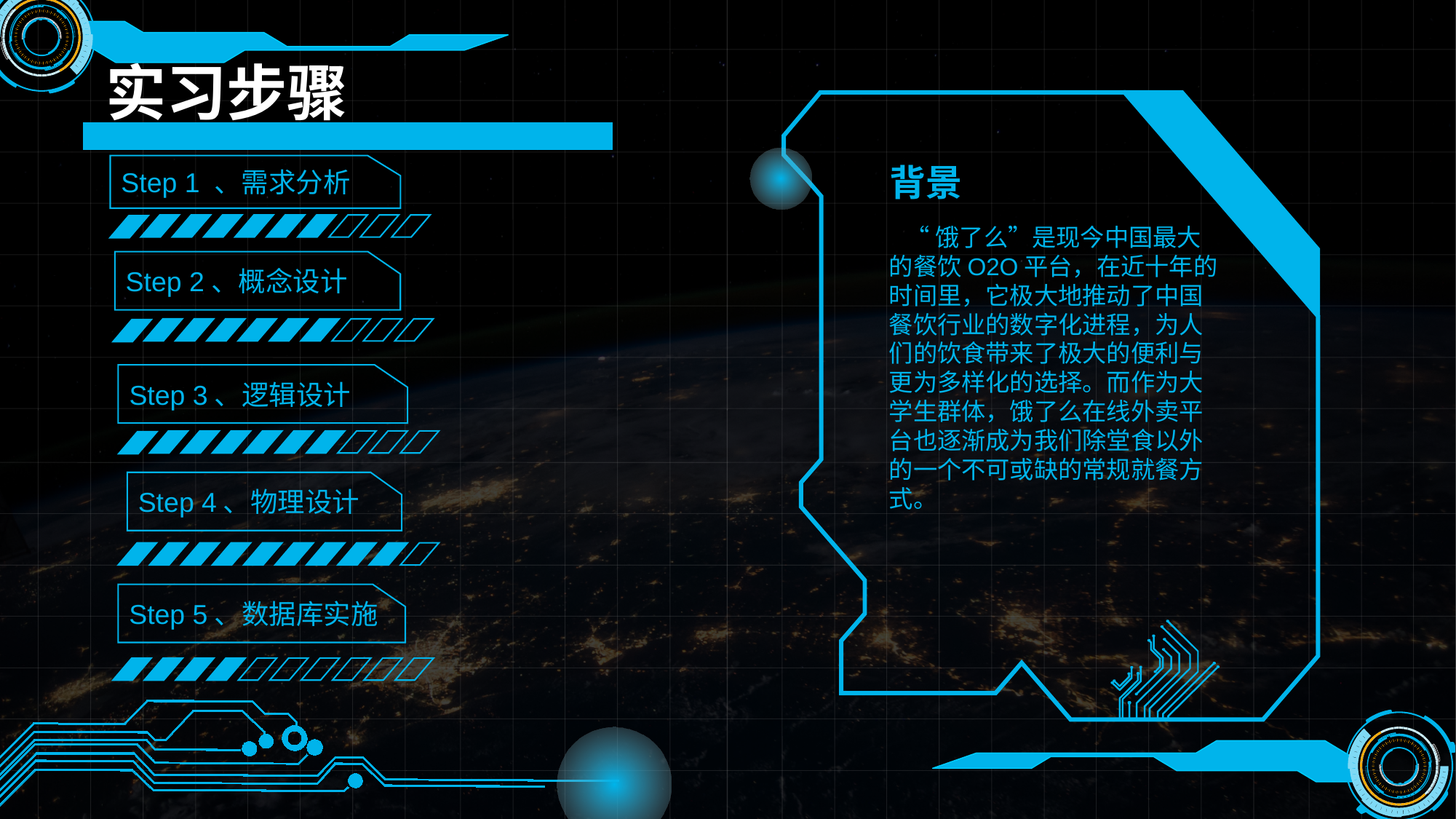

实习步骤

背景
Step 1 、需求分析

   “饿了么”是现今中国最大的餐饮O2O平台，在近十年的时间里，它极大地推动了中国餐饮行业的数字化进程，为人们的饮食带来了极大的便利与更为多样化的选择。而作为大学生群体，饿了么在线外卖平台也逐渐成为我们除堂食以外的一个不可或缺的常规就餐方式。
Step 2、概念设计

Step 3、逻辑设计

Step 4、物理设计

Step 5、数据库实施